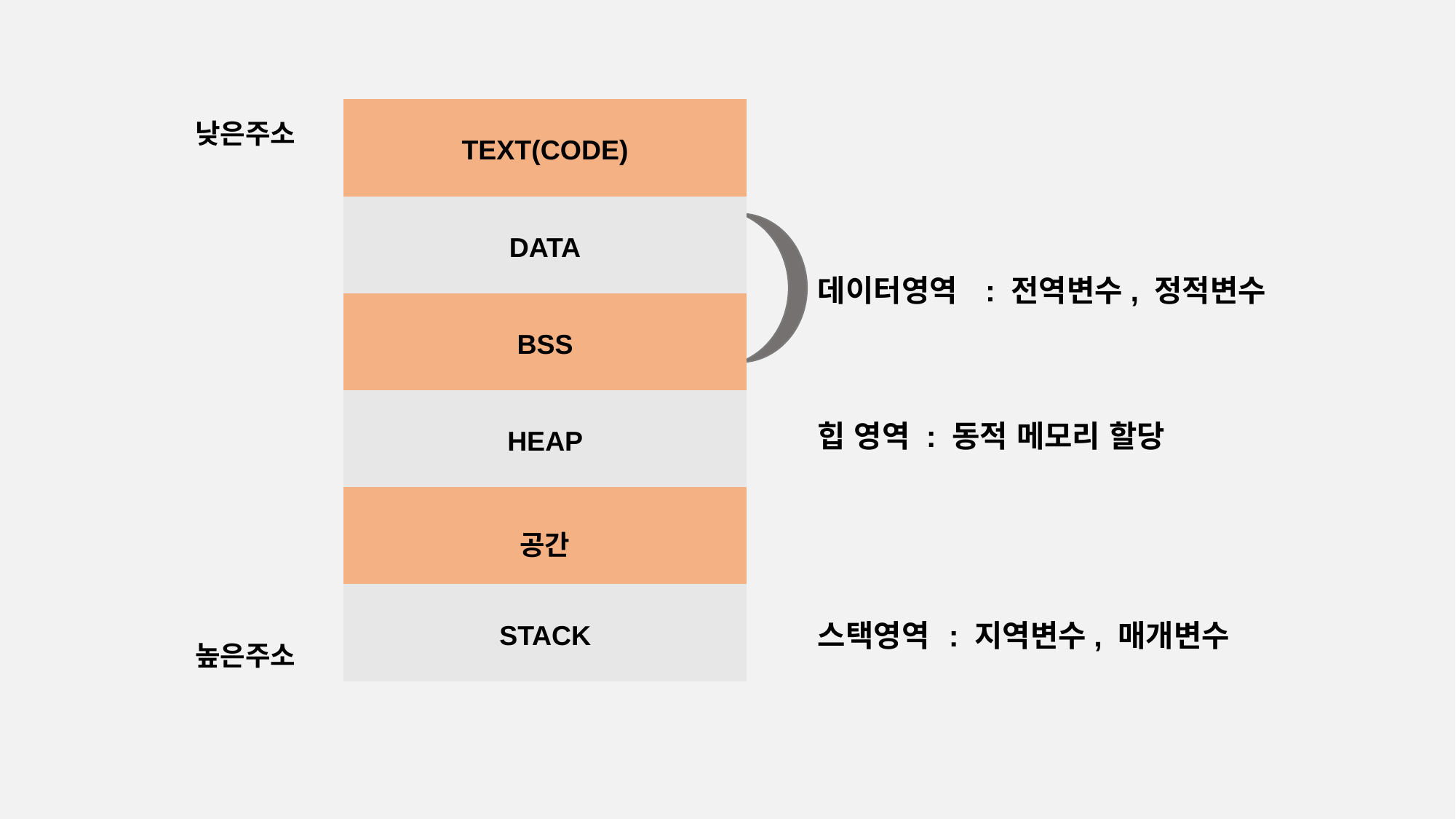

| TEXT(CODE) |
| --- |
| DATA |
| BSS |
| HEAP |
| 공간 |
| STACK |
낮은주소

데이터영역  : 전역변수, 정적변수
힙 영역 : 동적 메모리 할당
스택영역 : 지역변수, 매개변수
높은주소